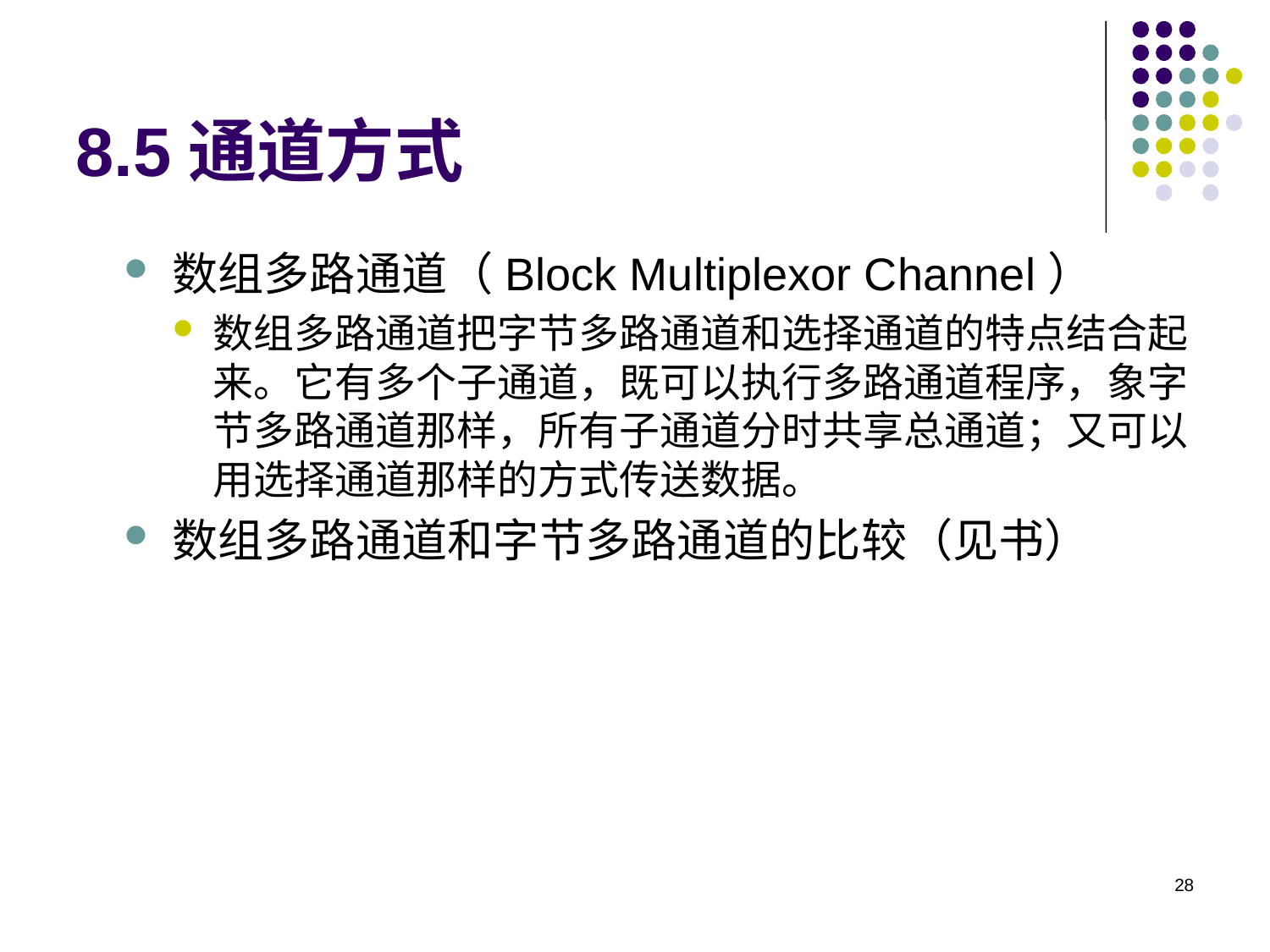

8.5通道方式
数组多路通道（Block Multiplexor Channel）
数组多路通道把字节多路通道和选择通道的特点结合起来。它有多个子通道，既可以执行多路通道程序，象字节多路通道那样，所有子通道分时共享总通道；又可以用选择通道那样的方式传送数据。
数组多路通道和字节多路通道的比较（见书）
28